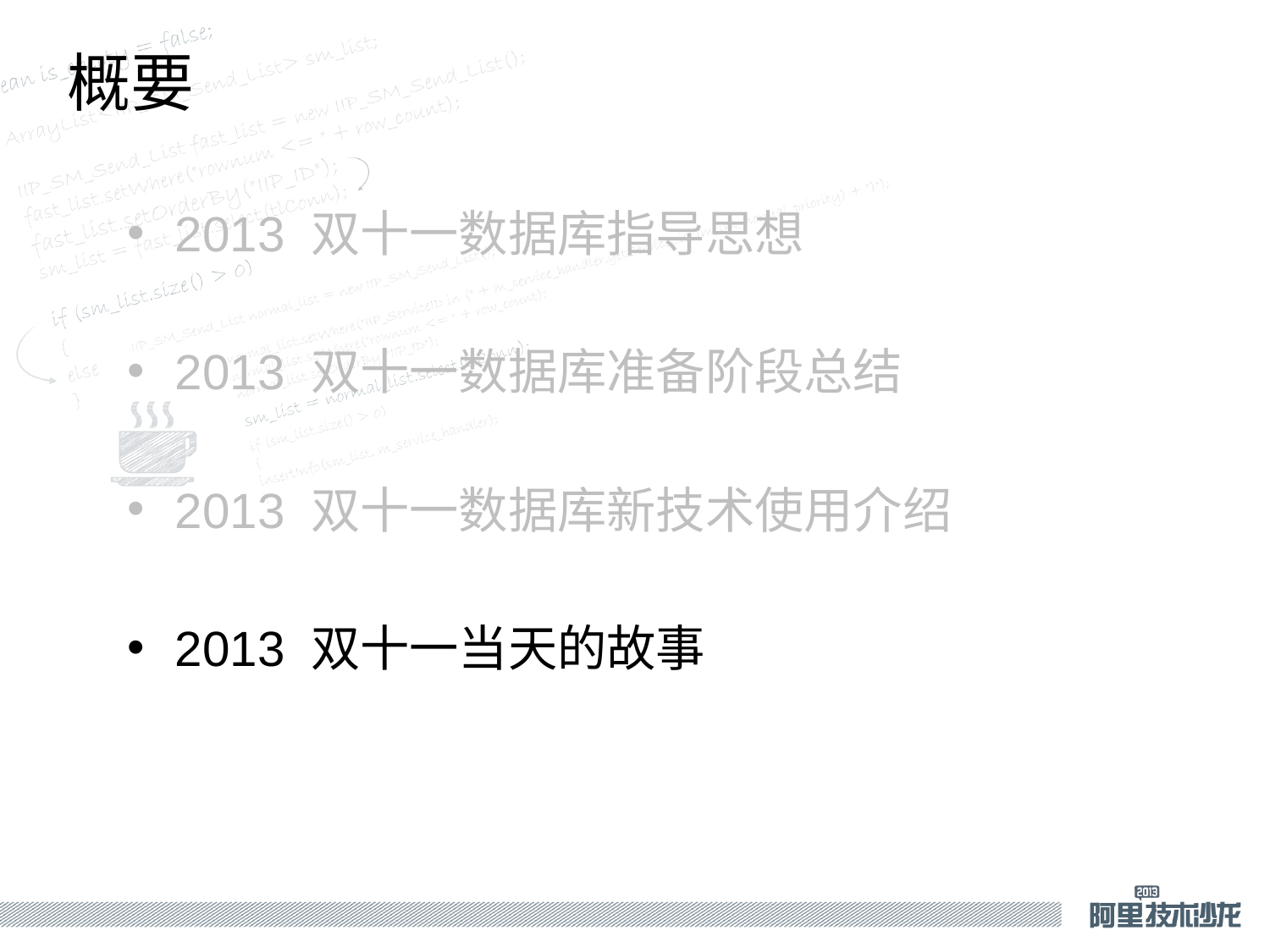

概要
2013 双十一数据库指导思想

2013 双十一数据库准备阶段总结

2013 双十一数据库新技术使用介绍

2013 双十一当天的故事